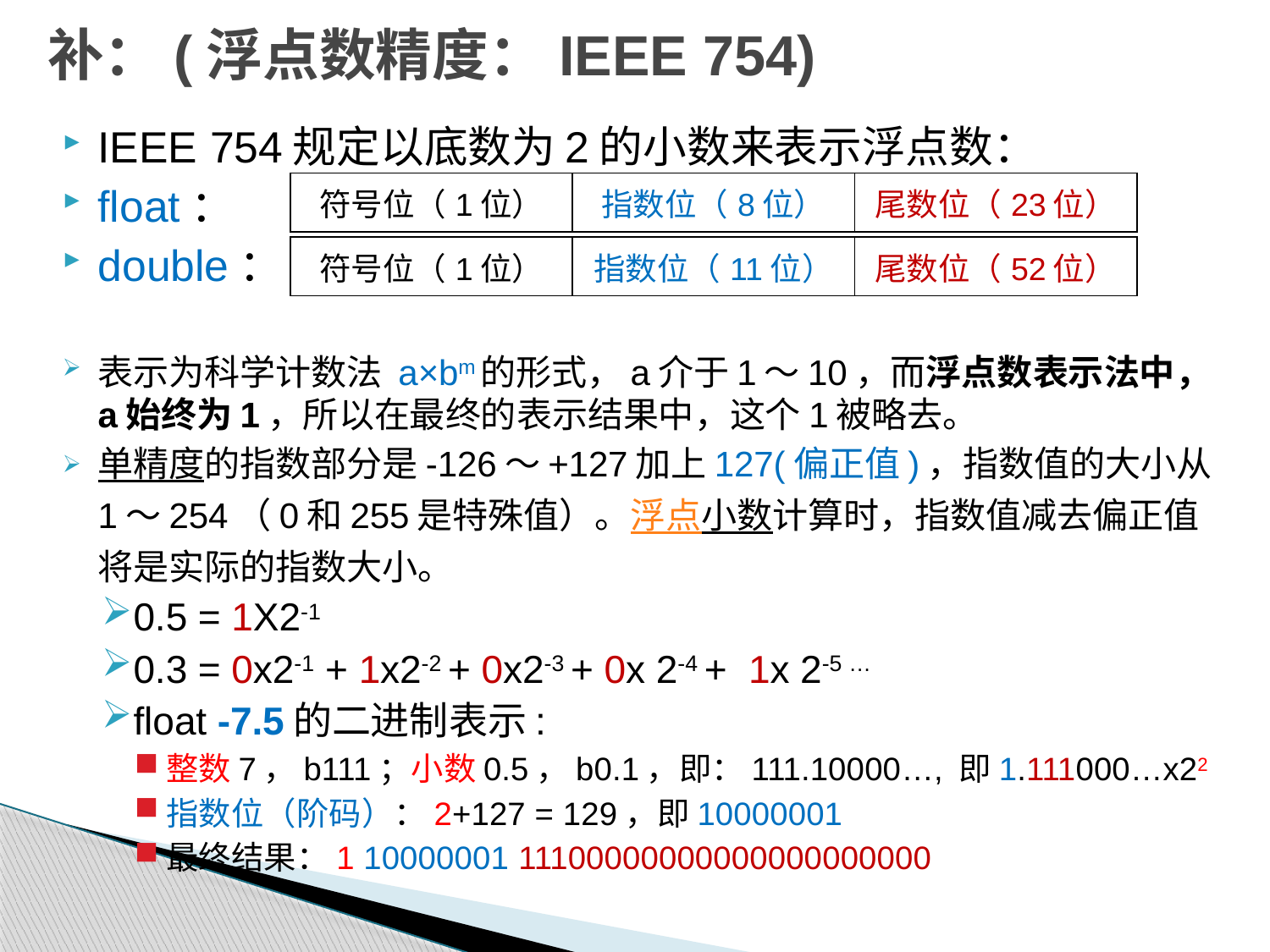

# 补：(浮点数精度：IEEE 754)
IEEE 754规定以底数为2的小数来表示浮点数：
float：
double：

表示为科学计数法 a×bm的形式，a介于1～10，而浮点数表示法中，a始终为1，所以在最终的表示结果中，这个1被略去。
单精度的指数部分是-126～+127加上127(偏正值)，指数值的大小从1～254（0和255是特殊值）。浮点小数计算时，指数值减去偏正值将是实际的指数大小。
0.5 = 1X2-1
0.3 = 0x2-1 + 1x2-2 + 0x2-3 + 0x 2-4 +  1x 2-5 …
float -7.5的二进制表示:
整数7，b111；小数0.5，b0.1，即：111.10000…, 即1.111000…x22
指数位（阶码）：2+127 = 129，即10000001
最终结果：1 10000001 11100000000000000000000

| 符号位（1位） | 指数位（8位） | 尾数位（23位） |
| --- | --- | --- |
| 符号位（1位） | 指数位（11位） | 尾数位（52位） |
| --- | --- | --- |